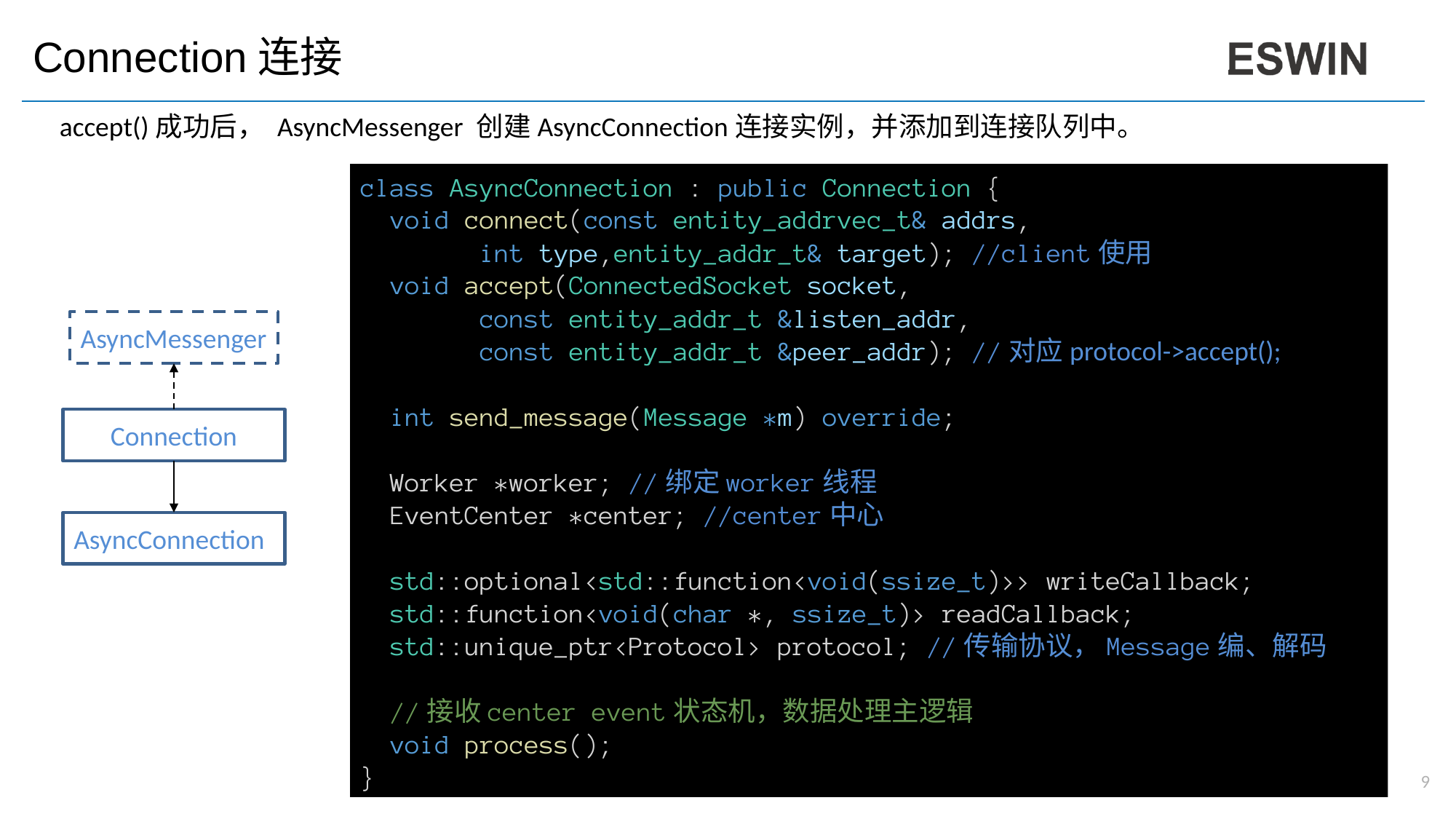

# Connection连接
accept()成功后， AsyncMessenger 创建AsyncConnection连接实例，并添加到连接队列中。
class AsyncConnection : public Connection {
  void connect(const entity_addrvec_t& addrs,
        int type,entity_addr_t& target); //client使用
  void accept(ConnectedSocket socket,
        const entity_addr_t &listen_addr,
        const entity_addr_t &peer_addr); //对应protocol->accept();

  int send_message(Message *m) override;
  Worker *worker; //绑定worker线程
  EventCenter *center; //center中心
  std::optional<std::function<void(ssize_t)>> writeCallback;
  std::function<void(char *, ssize_t)> readCallback;
  std::unique_ptr<Protocol> protocol; //传输协议，Message编、解码
  //接收center event状态机，数据处理主逻辑
  void process();
}
AsyncMessenger
Connection
AsyncConnection
9